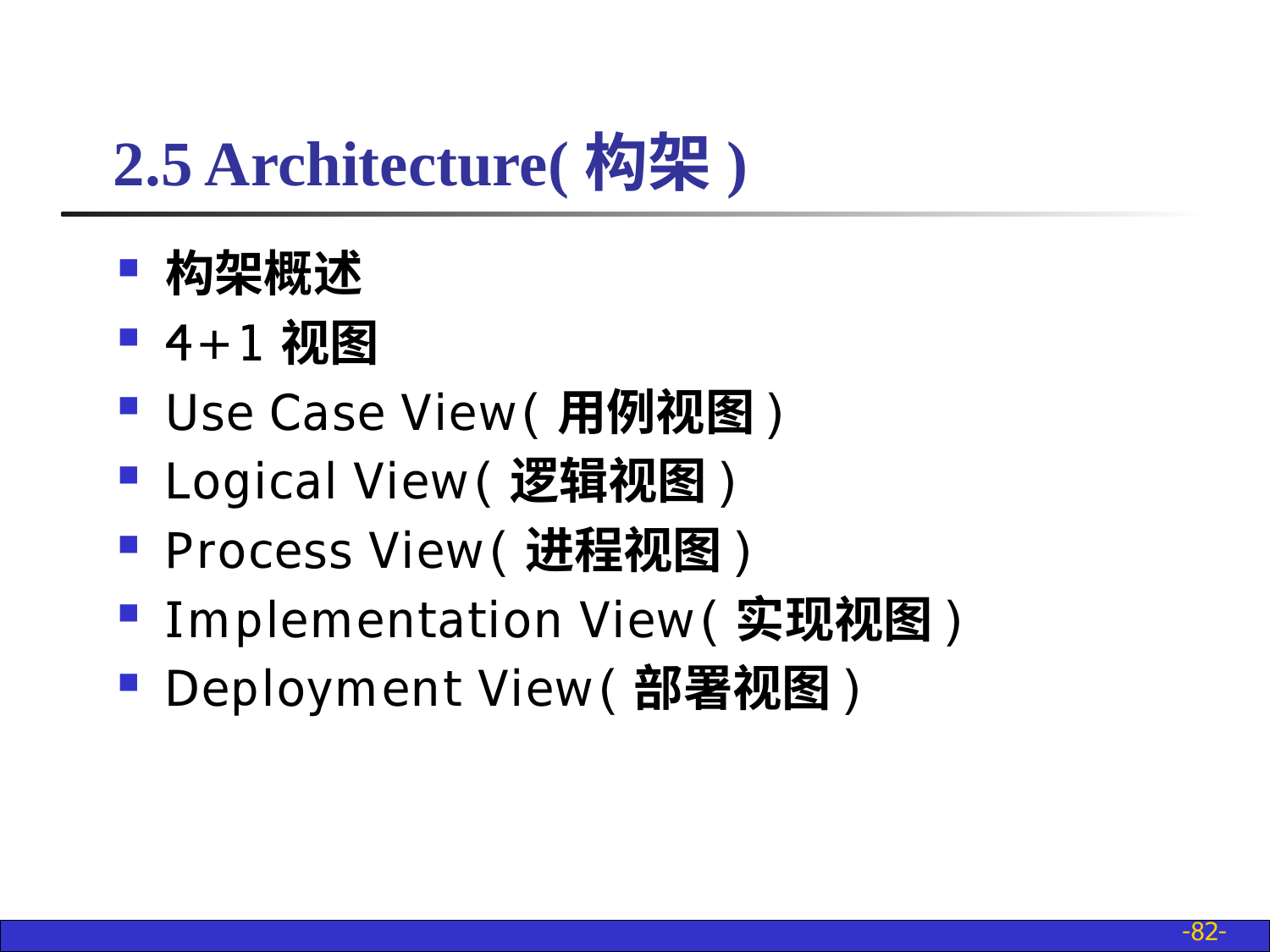

2.5 Architecture(构架)
构架概述
4+1视图
Use Case View(用例视图)
Logical View(逻辑视图)
Process View(进程视图)
Implementation View(实现视图)
Deployment View(部署视图)
-82-